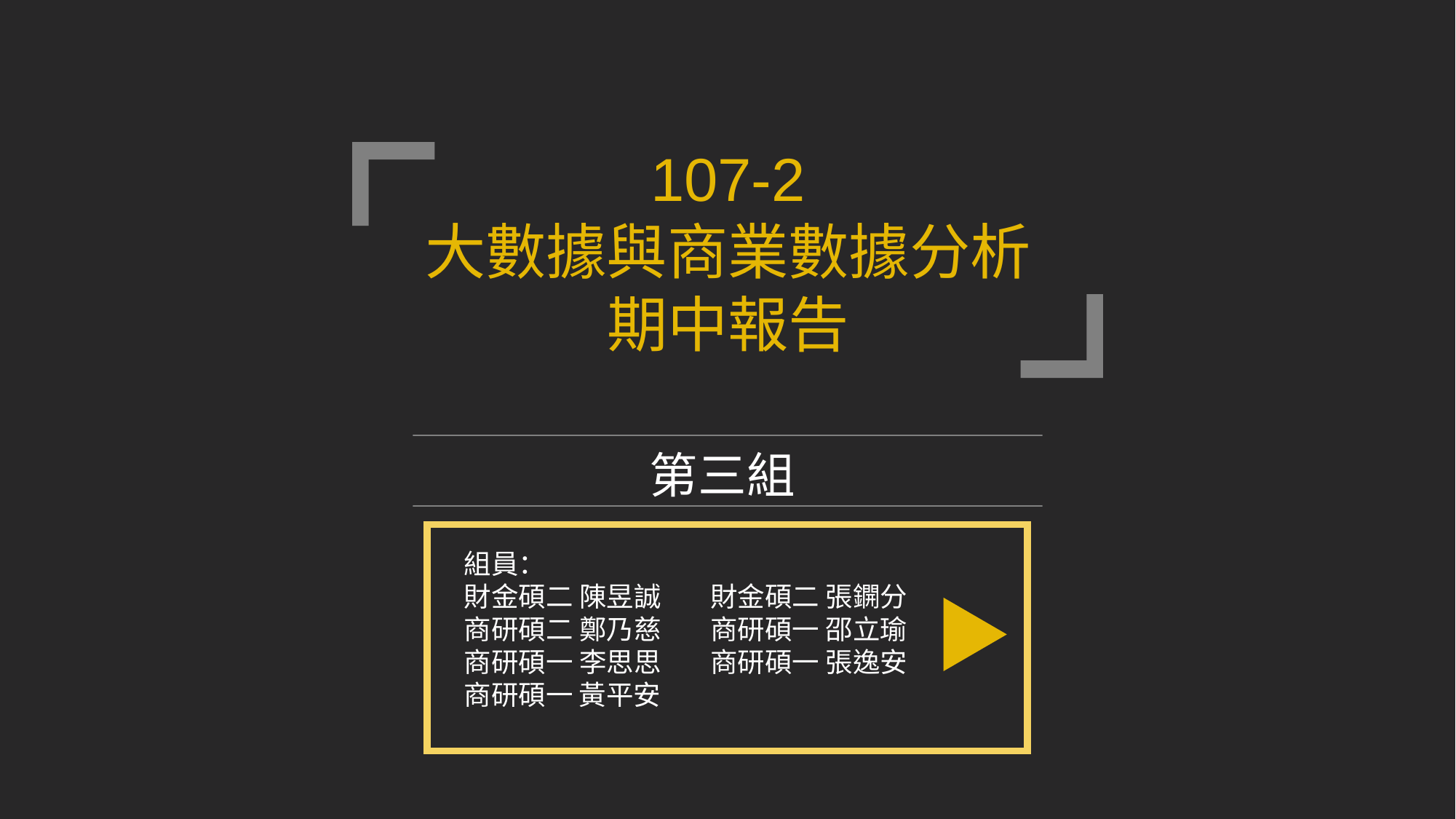

107-2
大數據與商業數據分析
期中報告
第三組

組員：
財金碩二 陳昱誠        財金碩二 張鐦分
商研碩二 鄭乃慈        商研碩一 邵立瑜
商研碩一 李思思        商研碩一 張逸安
商研碩一 黃平安